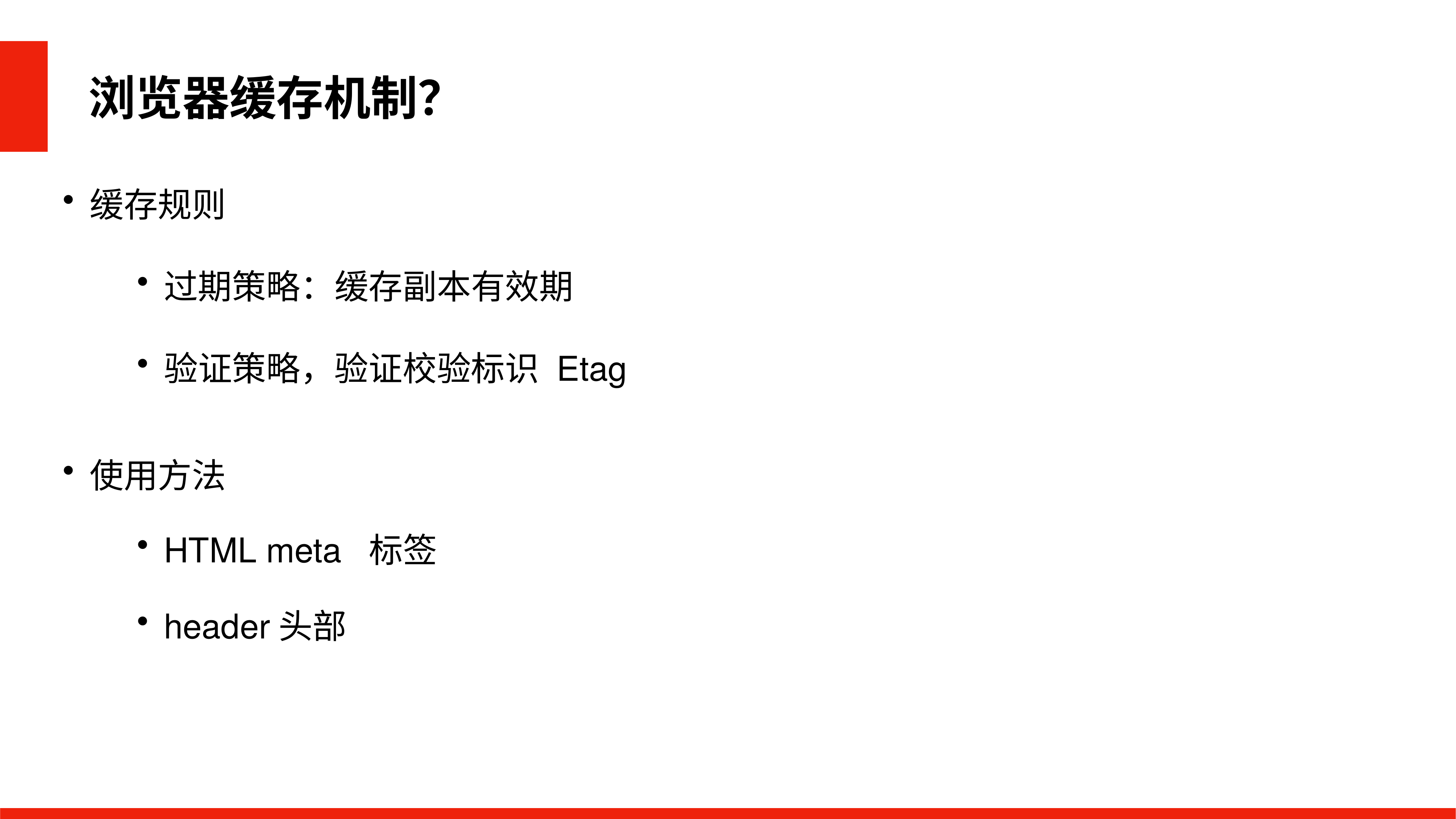

浏览器缓存机制？
缓存规则
过期策略：缓存副本有效期

验证策略，验证校验标识 Etag
使用方法
HTML meta  标签
header头部
37